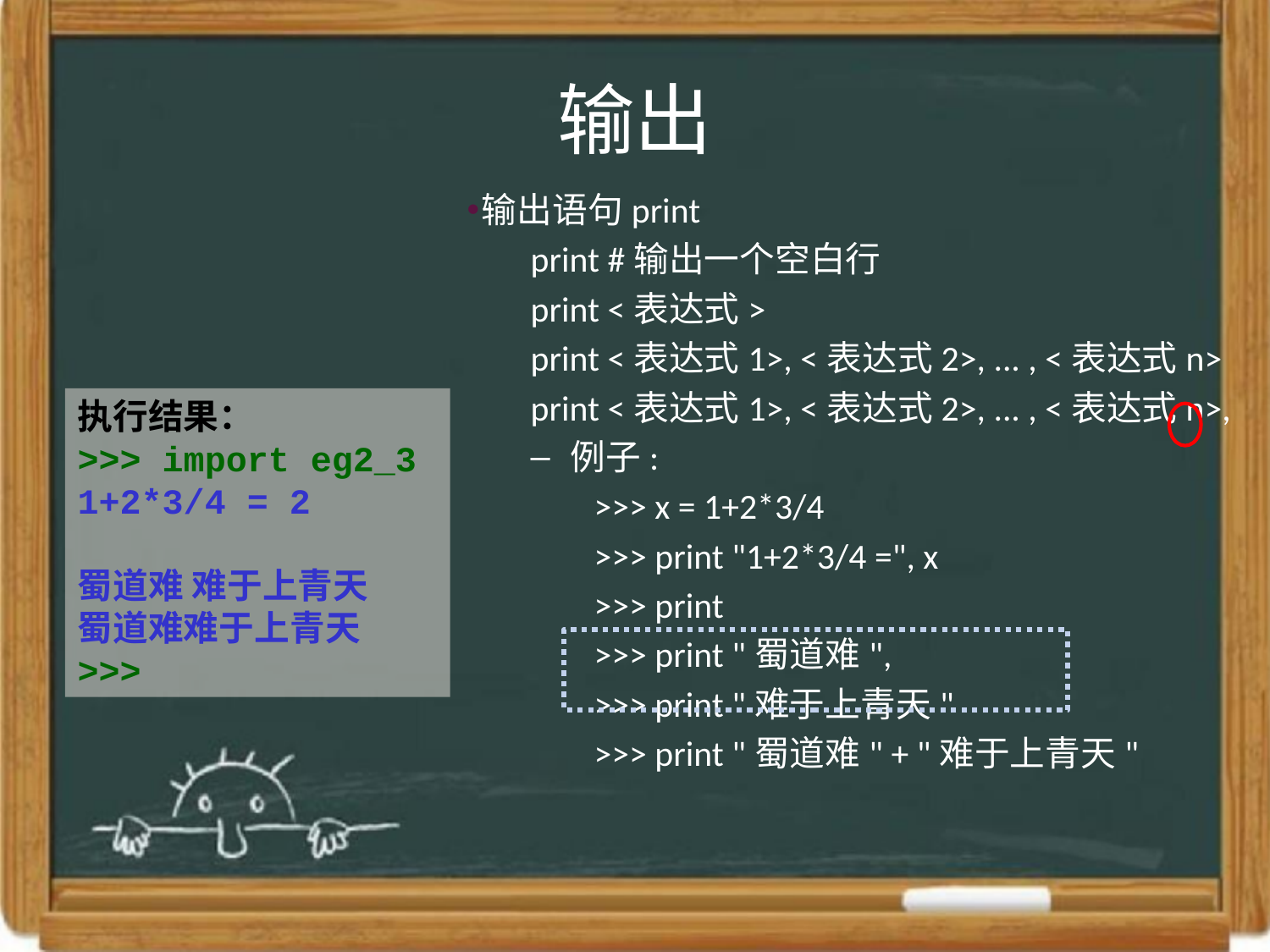

# 输出
输出语句print
print #输出一个空白行
print <表达式>
print <表达式1>, <表达式2>, ... , <表达式n>
print <表达式1>, <表达式2>, ... , <表达式n>,
例子:
>>> x = 1+2*3/4
>>> print "1+2*3/4 =", x
>>> print
>>> print "蜀道难",
>>> print "难于上青天"
>>> print "蜀道难" + "难于上青天"
执行结果：
>>> import eg2_3
1+2*3/4 = 2

蜀道难 难于上青天
蜀道难难于上青天
>>>